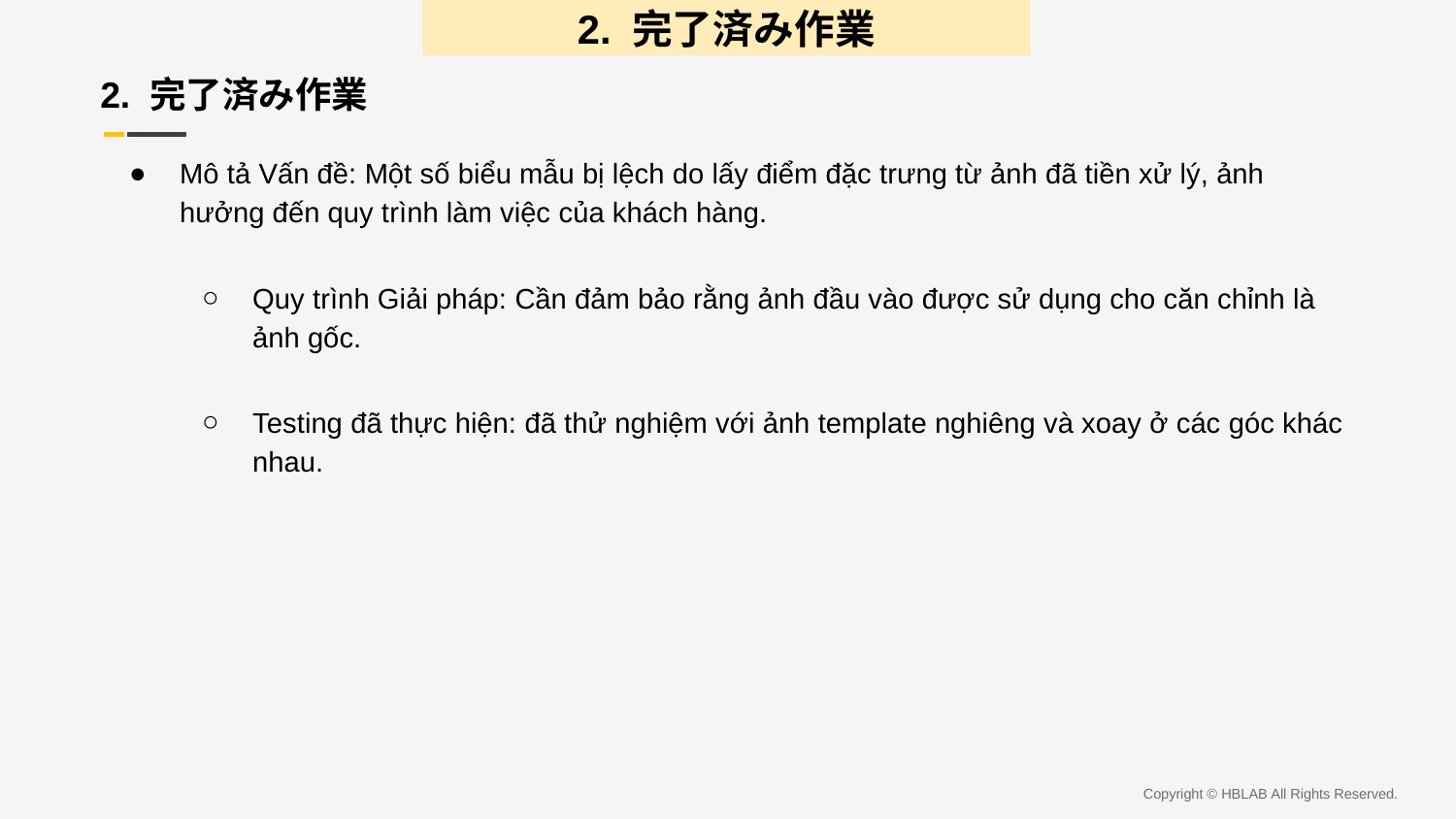

2. 完了済み作業
2. 完了済み作業
Mô tả Vấn đề: Một số biểu mẫu bị lệch do lấy điểm đặc trưng từ ảnh đã tiền xử lý, ảnh hưởng đến quy trình làm việc của khách hàng.
Quy trình Giải pháp: Cần đảm bảo rằng ảnh đầu vào được sử dụng cho căn chỉnh là ảnh gốc.
Testing đã thực hiện: đã thử nghiệm với ảnh template nghiêng và xoay ở các góc khác nhau.